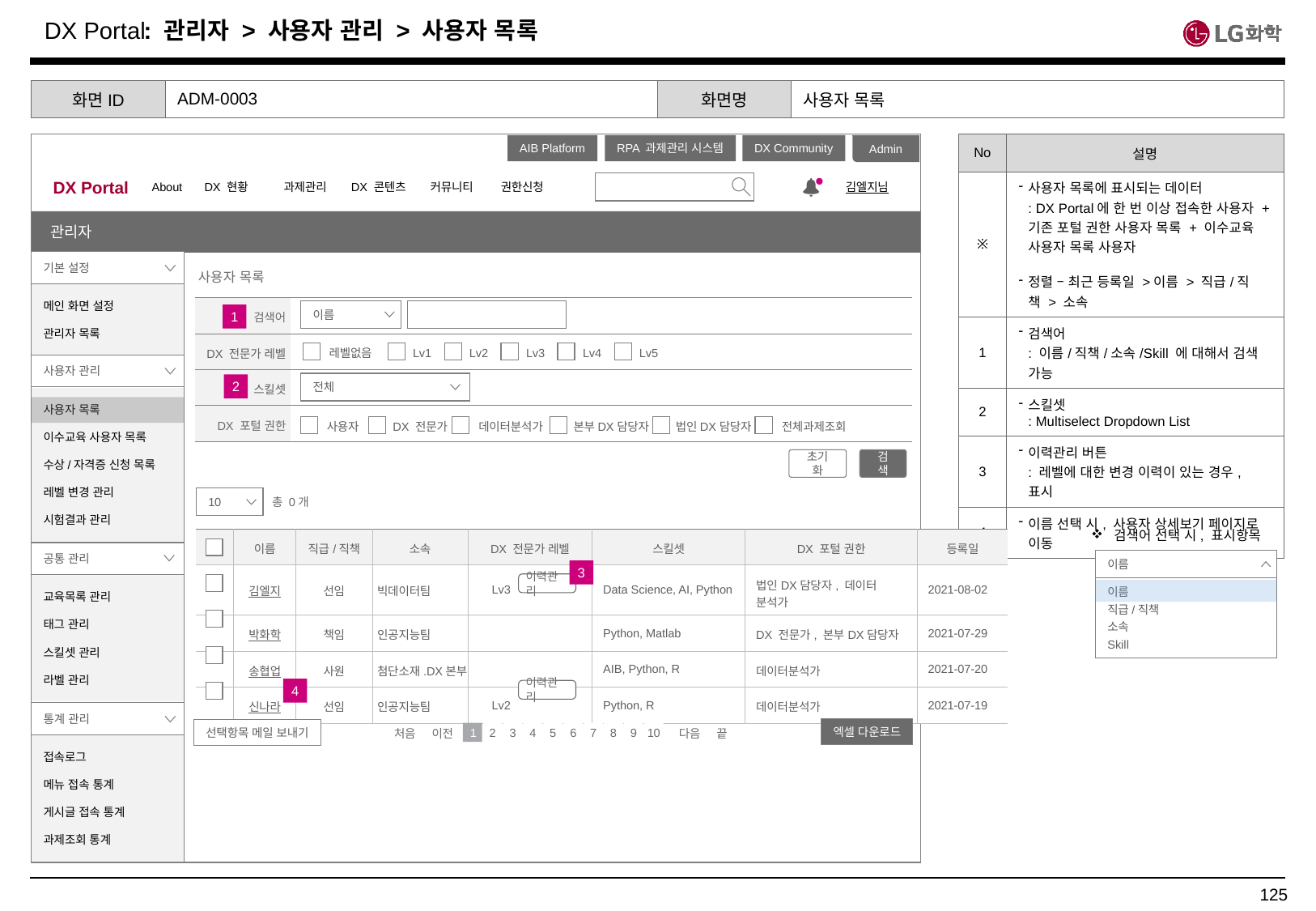

: 관리자 > 사용자 관리 > 사용자 목록
| 화면ID | ADM-0003 | 화면명 | 사용자 목록 |
| --- | --- | --- | --- |

| No | 설명 |
| --- | --- |
| ※ | 사용자 목록에 표시되는 데이터 : DX Portal에 한 번 이상 접속한 사용자 + 기존 포털 권한 사용자 목록 + 이수교육 사용자 목록 사용자 정렬 – 최근 등록일 >이름 > 직급/직책 > 소속 |
| 1 | 검색어 : 이름/직책/소속/Skill 에 대해서 검색 가능 |
| 2 | 스킬셋 : Multiselect Dropdown List |
| 3 | 이력관리 버튼 : 레벨에 대한 변경 이력이 있는 경우, 표시 |
| 4 | 이름 선택 시, 사용자 상세보기 페이지로 이동 |

Admin
DX Portal

About
DX 현황
과제관리
DX 콘텐츠
커뮤니티
권한신청
김엘지님

AIB Platform
RPA 과제관리 시스템
DX Community
공지사항

관리자

기본 설정

사용자 목록
메인 화면 설정
관리자 목록

| 검색어 |  |  |  |
| --- | --- | --- | --- |
| DX 전문가 레벨 |  |  |  |
| 스킬셋 |  |  |  |
| DX 포털 권한 |  |  |  |
이름

1

레벨없음

Lv1

Lv2

Lv3

Lv4

Lv5
사용자 관리

전체

2
사용자 목록
이수교육 사용자 목록
수상/자격증 신청 목록
레벨 변경 관리
시험결과 관리

사용자

DX 전문가

데이터분석가

본부DX담당자

법인DX담당자

전체과제조회
초기화
검색
10

총 0개
검색어 선택 시, 표시항목
|  | 이름 | 직급/직책 | 소속 | DX 전문가 레벨 | 스킬셋 | DX 포털 권한 | 등록일 |
| --- | --- | --- | --- | --- | --- | --- | --- |
|  | 김엘지 | 선임 | 빅데이터팀 | Lv3 | Data Science, AI, Python | 법인DX담당자, 데이터 분석가 | 2021-08-02 |
|  | 박화학 | 책임 | 인공지능팀 |  | Python, Matlab | DX 전문가, 본부DX담당자 | 2021-07-29 |
|  | 송협업 | 사원 | 첨단소재.DX본부 |  | AIB, Python, R | 데이터분석가 | 2021-07-20 |
|  | 신나라 | 선임 | 인공지능팀 | Lv2 | Python, R | 데이터분석가 | 2021-07-19 |

공통 관리

이름

이름
직급/직책
소속
Skill

3
이력관리

교육목록 관리
태그 관리
스킬셋 관리
라벨 관리

4
이력관리

통계 관리

엑셀 다운로드
선택항목 메일 보내기
처음     이전
다음     끝
1
2
3
4
5
6
7
8
9
10
접속로그
메뉴 접속 통계
게시글 접속 통계
과제조회 통계